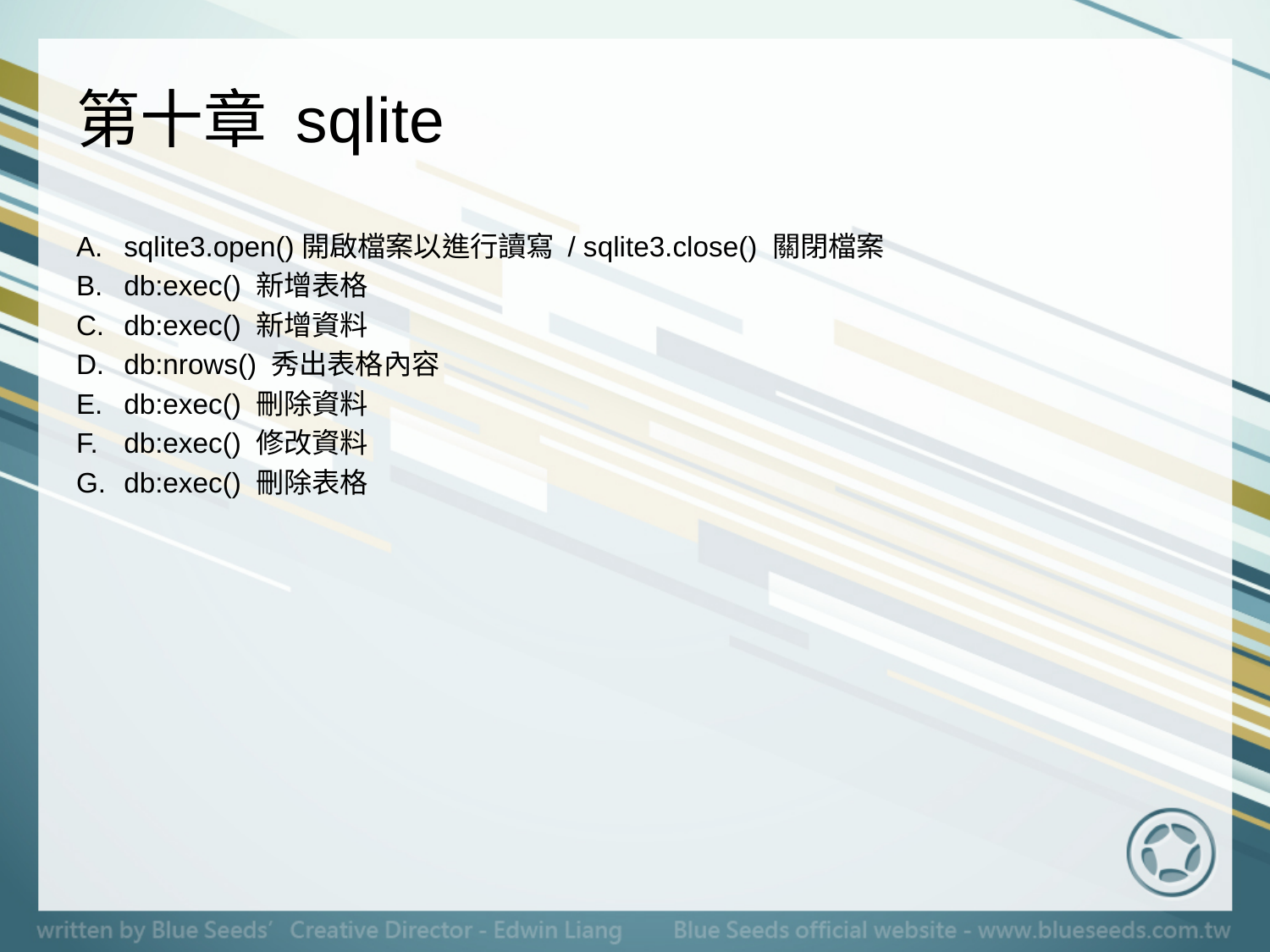

# 第十章 sqlite
sqlite3.open()開啟檔案以進行讀寫 / sqlite3.close() 關閉檔案
db:exec() 新增表格
db:exec() 新增資料
db:nrows() 秀出表格內容
db:exec() 刪除資料
db:exec() 修改資料
db:exec() 刪除表格